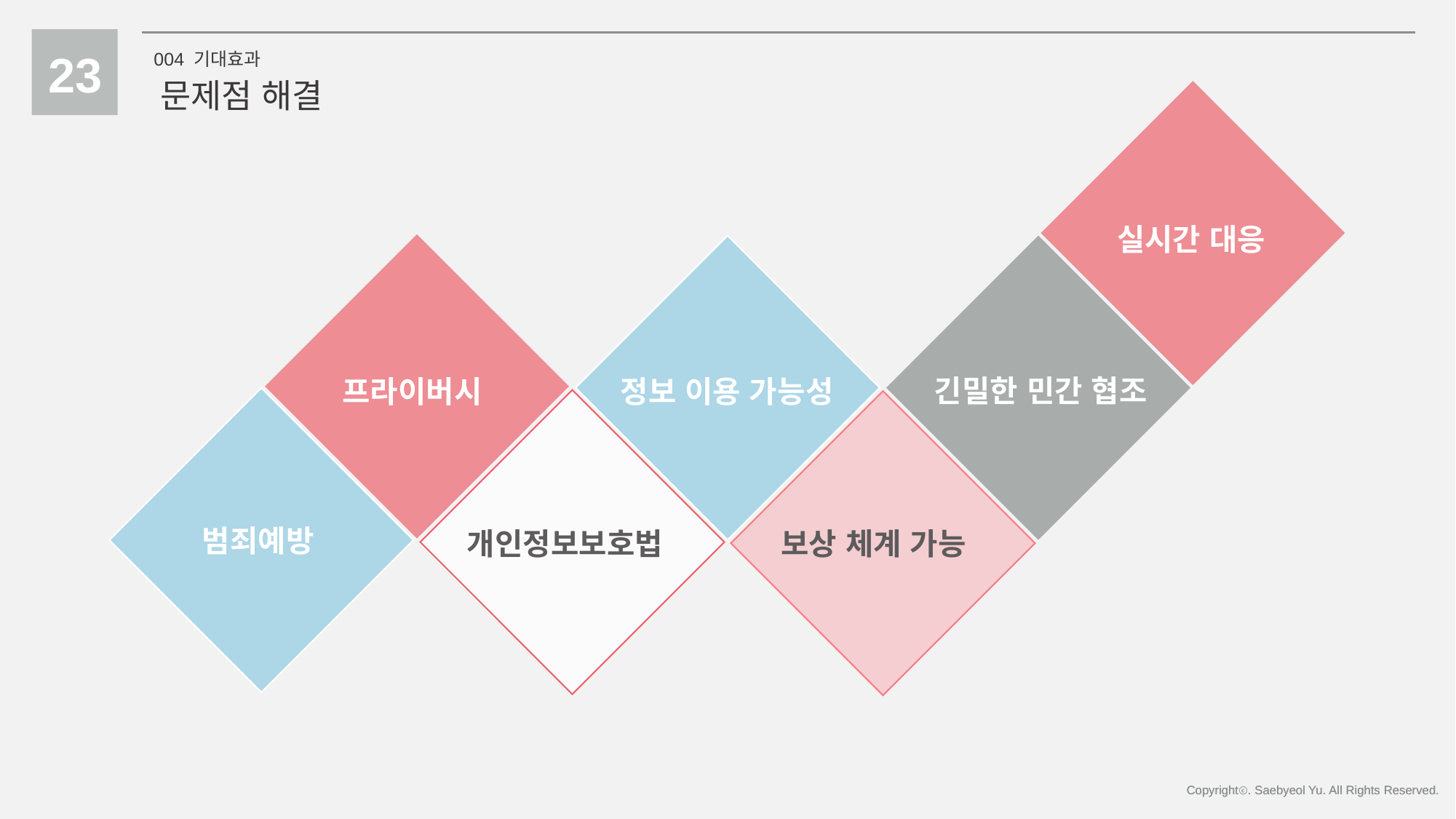

23
004 기대효과
문제점 해결

실시간 대응

긴밀한 민간 협조
프라이버시
정보 이용 가능성

범죄예방
개인정보보호법
보상 체계 가능
Copyrightⓒ. Saebyeol Yu. All Rights Reserved.